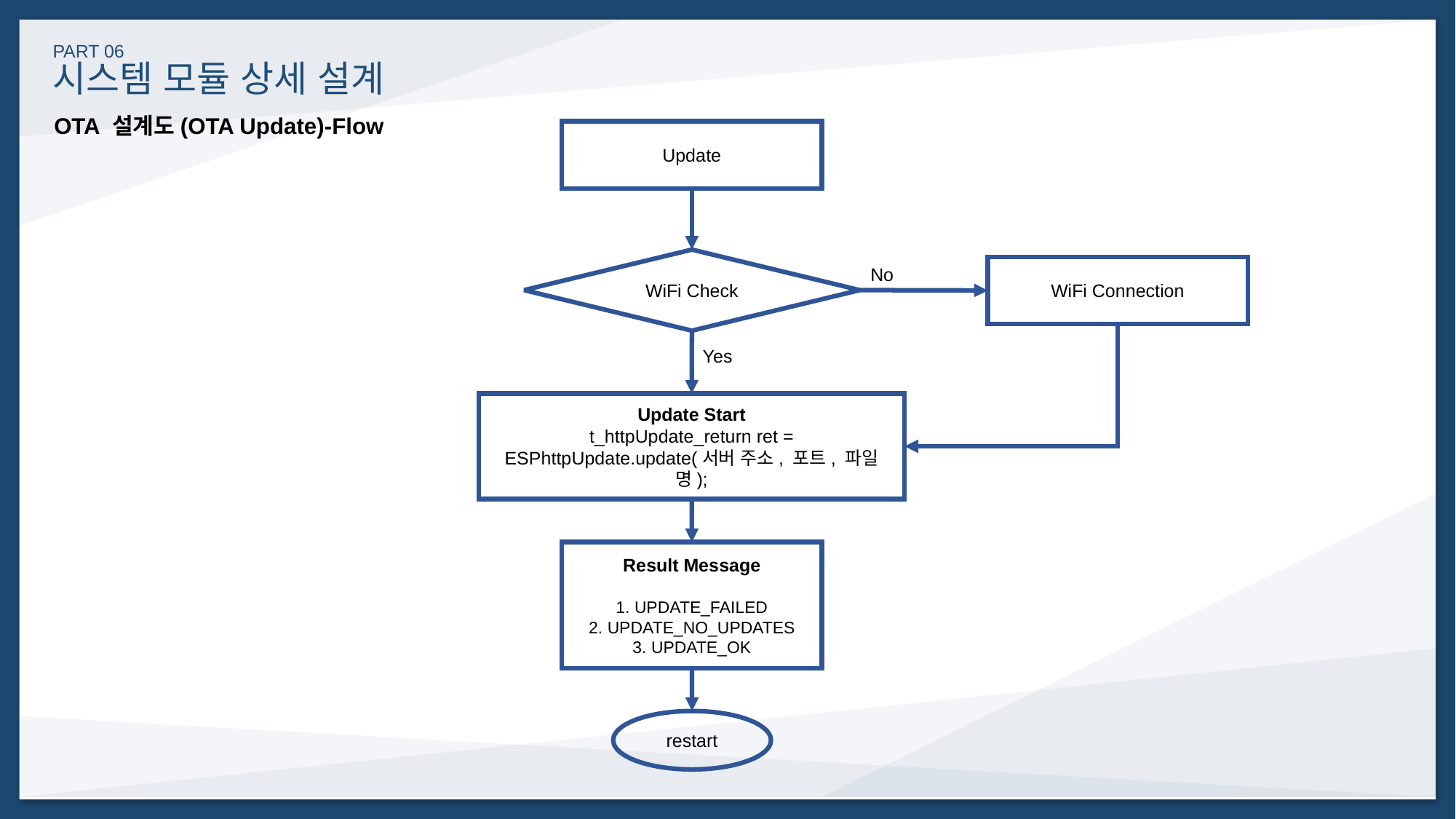

시스템 모듈 상세 설계

PART 06
OTA 설계도(OTA Update)-Flow
Update
WiFi Check
WiFi Connection
No
Yes
Update Start
t_httpUpdate_return ret = ESPhttpUpdate.update(서버 주소, 포트, 파일명);
Result Message

1. UPDATE_FAILED
2. UPDATE_NO_UPDATES
3. UPDATE_OK
restart